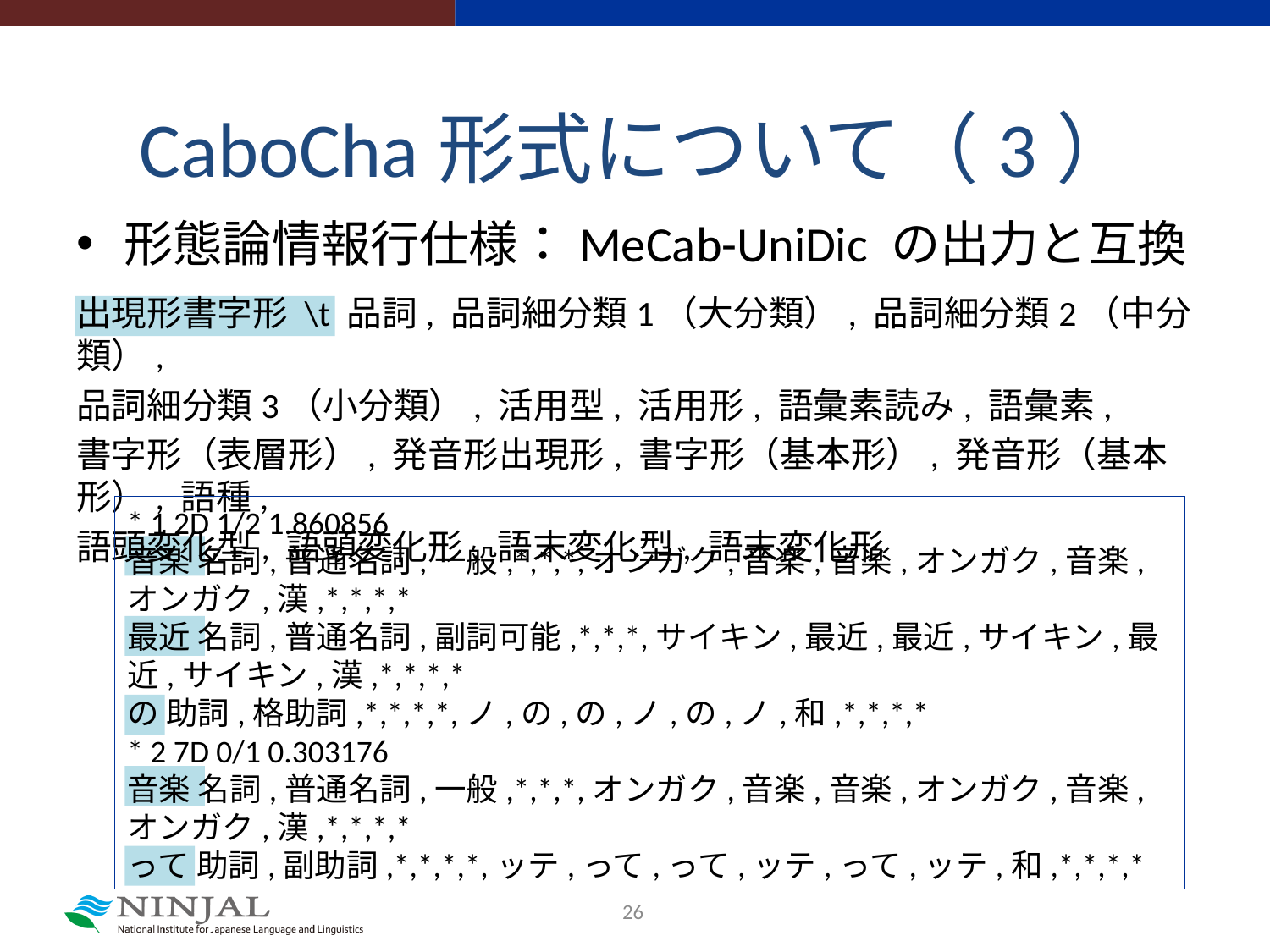

# CaboCha形式について（3）
形態論情報行仕様：MeCab-UniDic の出力と互換

出現形書字形 \t 品詞, 品詞細分類1（大分類）, 品詞細分類2（中分類）,
品詞細分類3（小分類）, 活用型, 活用形, 語彙素読み, 語彙素,
書字形（表層形）, 発音形出現形, 書字形（基本形）, 発音形（基本形）, 語種,
語頭変化型, 語頭変化形, 語末変化型, 語末変化形

* 1 2D 1/2 1.860856
音楽 名詞,普通名詞,一般,*,*,*,オンガク,音楽,音楽,オンガク,音楽,オンガク,漢,*,*,*,*
最近 名詞,普通名詞,副詞可能,*,*,*,サイキン,最近,最近,サイキン,最近,サイキン,漢,*,*,*,*
の 助詞,格助詞,*,*,*,*,ノ,の,の,ノ,の,ノ,和,*,*,*,*
* 2 7D 0/1 0.303176
音楽 名詞,普通名詞,一般,*,*,*,オンガク,音楽,音楽,オンガク,音楽,オンガク,漢,*,*,*,*
って 助詞,副助詞,*,*,*,*,ッテ,って,って,ッテ,って,ッテ,和,*,*,*,*

26